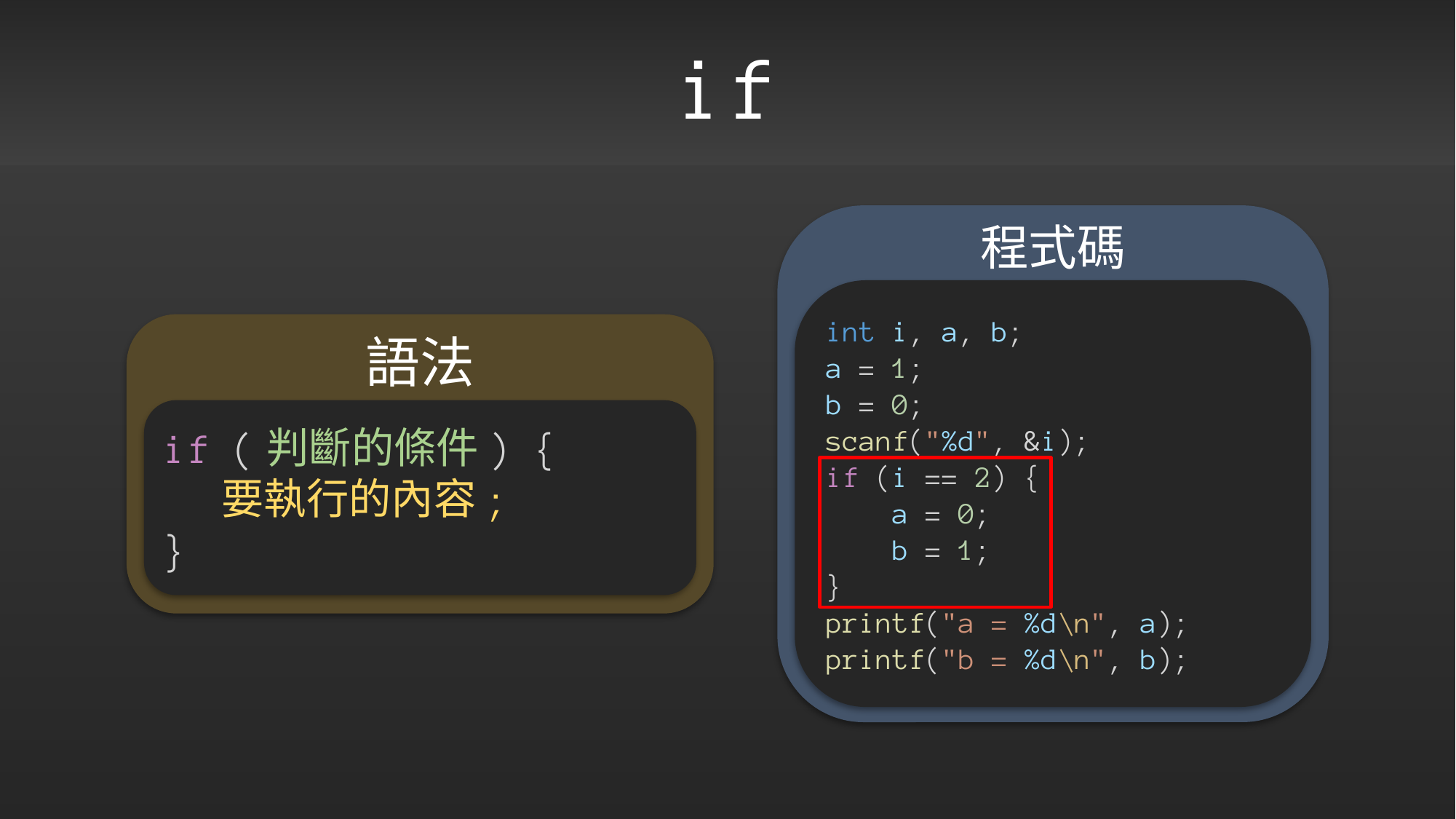

if

程式碼
int i, a, b;
a = 1;
b = 0;
scanf("%d", &i);
if (i == 2) {
    a = 0;
    b = 1;
}
printf("a = %d\n", a);
printf("b = %d\n", b);

語法
if (判斷的條件) {
    要執行的內容;
}